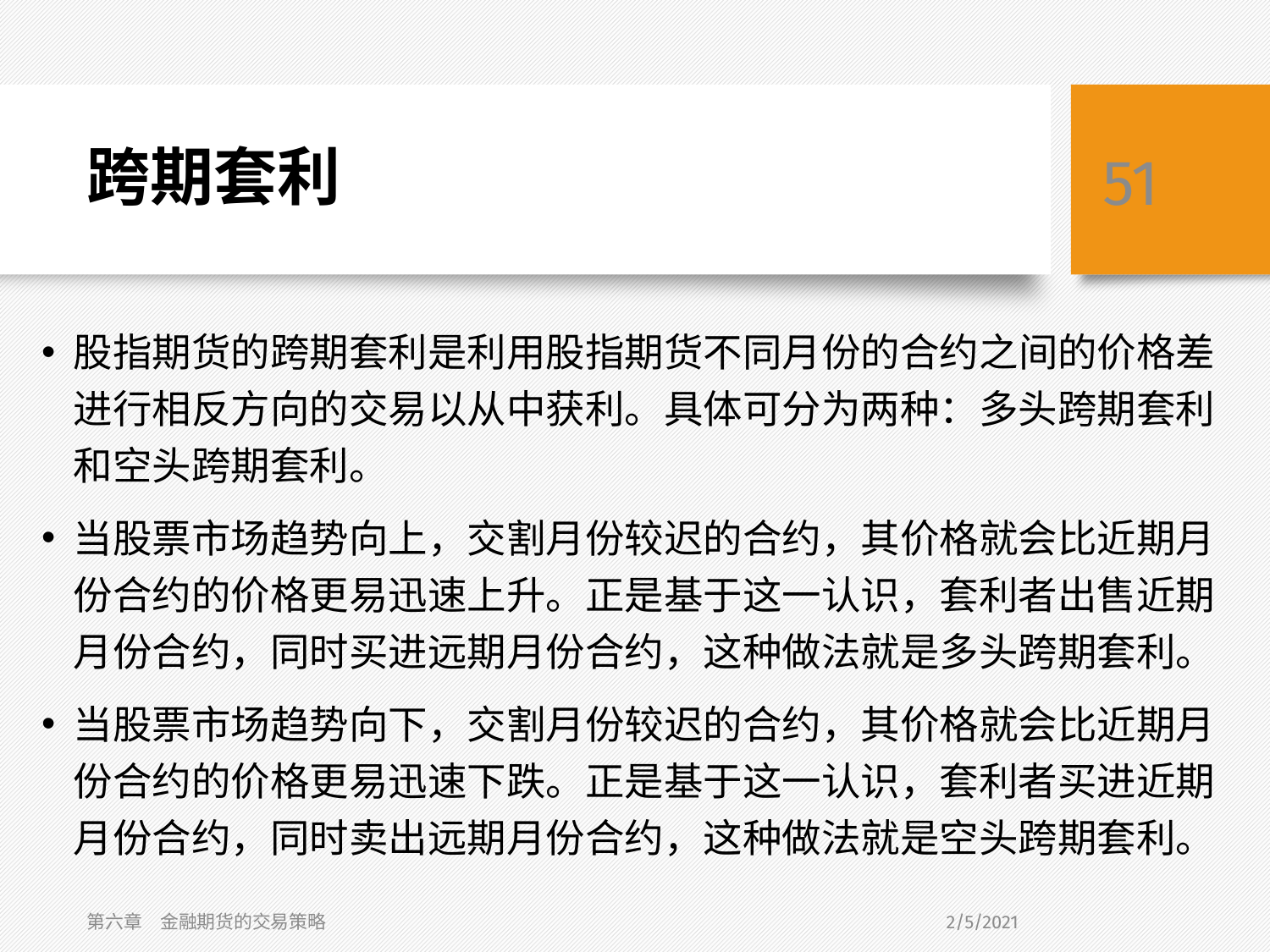

# 跨期套利
51
股指期货的跨期套利是利用股指期货不同月份的合约之间的价格差进行相反方向的交易以从中获利。具体可分为两种：多头跨期套利和空头跨期套利。
当股票市场趋势向上，交割月份较迟的合约，其价格就会比近期月份合约的价格更易迅速上升。正是基于这一认识，套利者出售近期月份合约，同时买进远期月份合约，这种做法就是多头跨期套利。
当股票市场趋势向下，交割月份较迟的合约，其价格就会比近期月份合约的价格更易迅速下跌。正是基于这一认识，套利者买进近期月份合约，同时卖出远期月份合约，这种做法就是空头跨期套利。

2/5/2021
第六章　金融期货的交易策略